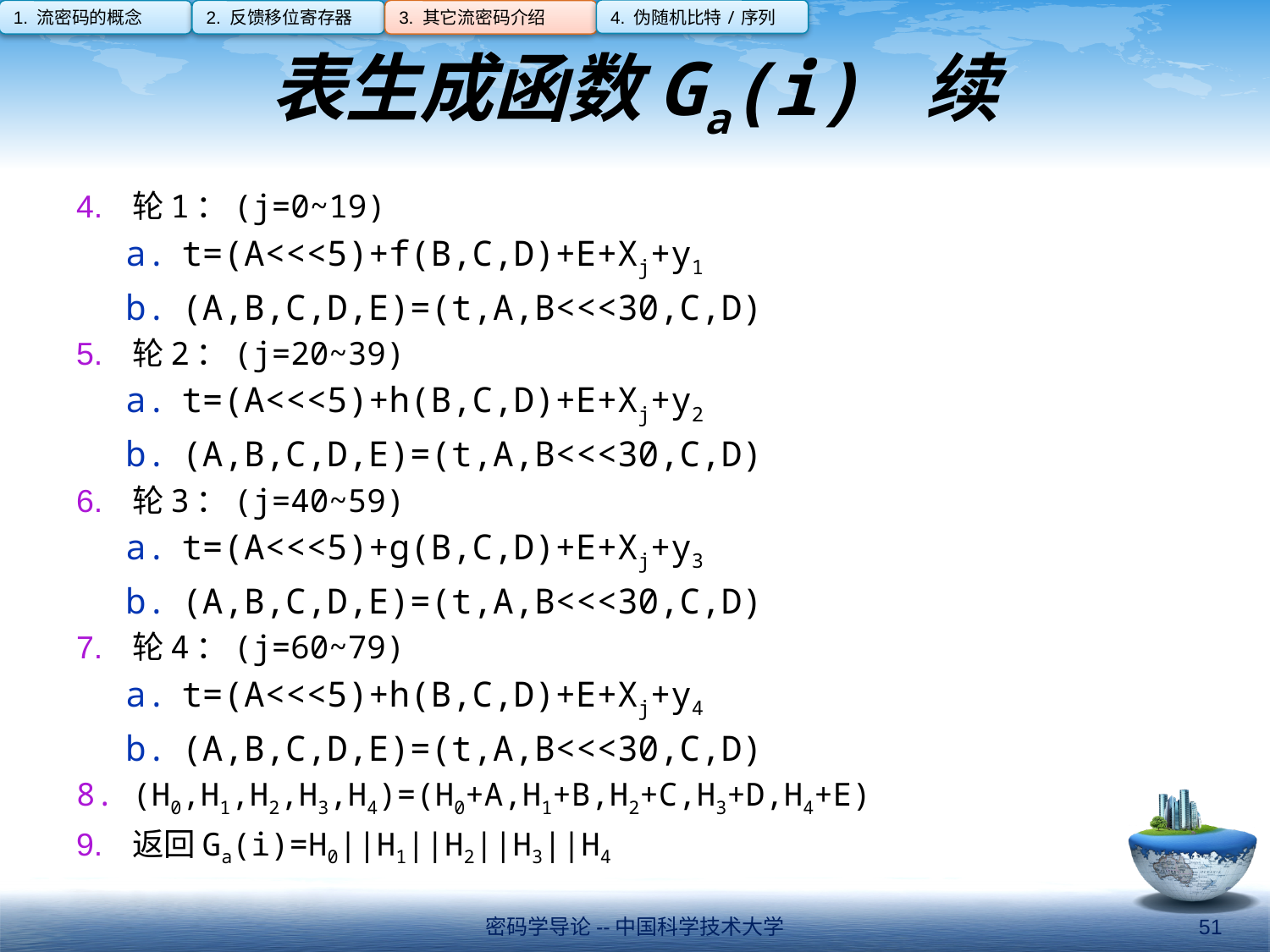

4. 伪随机比特/序列
1. 流密码的概念
2. 反馈移位寄存器
3. 其它流密码介绍
# 表生成函数Ga(i) 续
轮1：(j=0~19)
t=(A<<<5)+f(B,C,D)+E+Xj+y1
(A,B,C,D,E)=(t,A,B<<<30,C,D)
轮2：(j=20~39)
t=(A<<<5)+h(B,C,D)+E+Xj+y2
(A,B,C,D,E)=(t,A,B<<<30,C,D)
轮3：(j=40~59)
t=(A<<<5)+g(B,C,D)+E+Xj+y3
(A,B,C,D,E)=(t,A,B<<<30,C,D)
轮4：(j=60~79)
t=(A<<<5)+h(B,C,D)+E+Xj+y4
(A,B,C,D,E)=(t,A,B<<<30,C,D)
(H0,H1,H2,H3,H4)=(H0+A,H1+B,H2+C,H3+D,H4+E)
返回Ga(i)=H0||H1||H2||H3||H4
密码学导论--中国科学技术大学
51